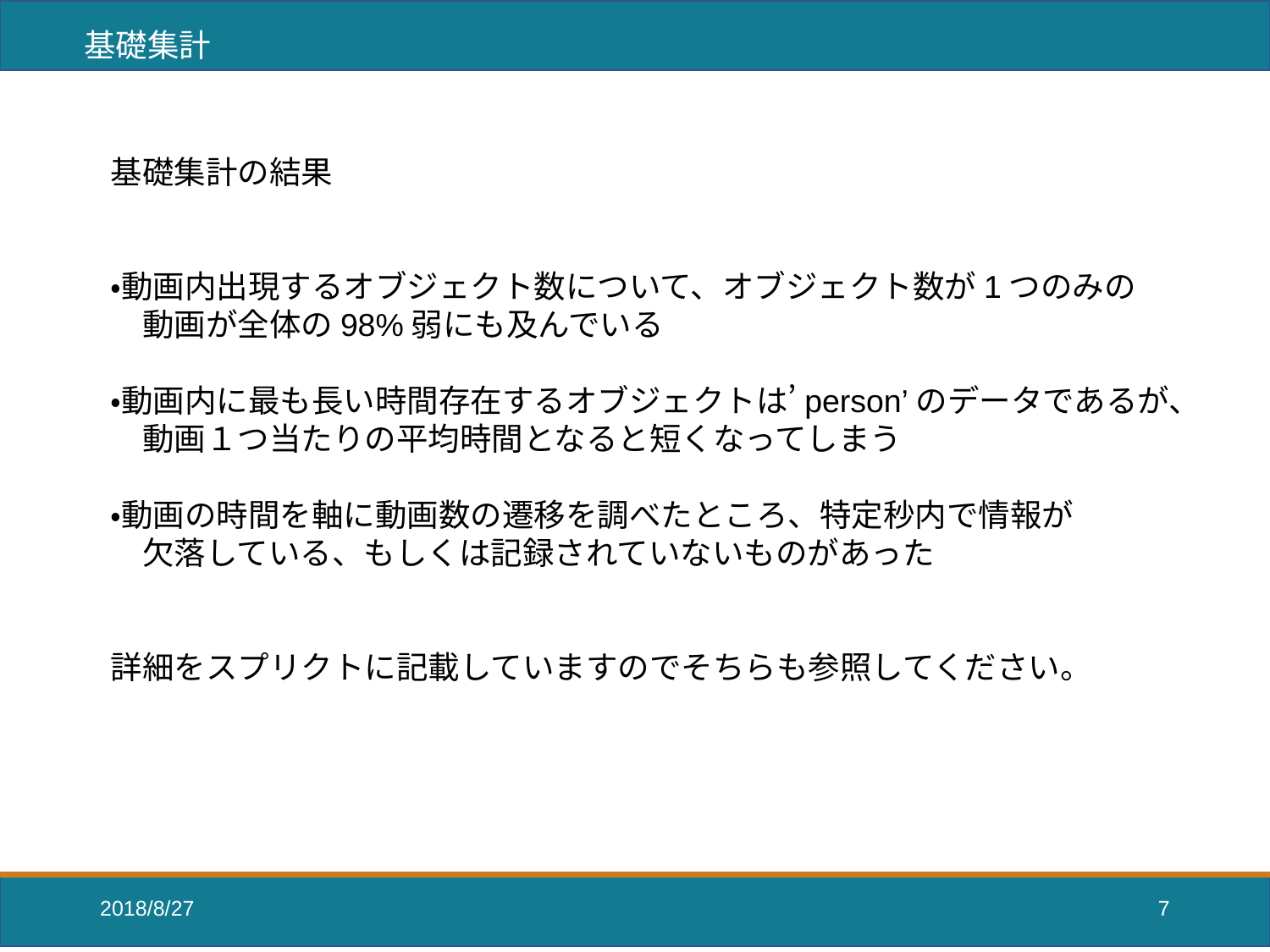

基礎集計
基礎集計の結果

・動画内出現するオブジェクト数について、オブジェクト数が1つのみの
　動画が全体の98%弱にも及んでいる

・動画内に最も長い時間存在するオブジェクトは’person’のデータであるが、
　動画１つ当たりの平均時間となると短くなってしまう

・動画の時間を軸に動画数の遷移を調べたところ、特定秒内で情報が
　欠落している、もしくは記録されていないものがあった

詳細をスプリクトに記載していますのでそちらも参照してください。
2018/8/27
7